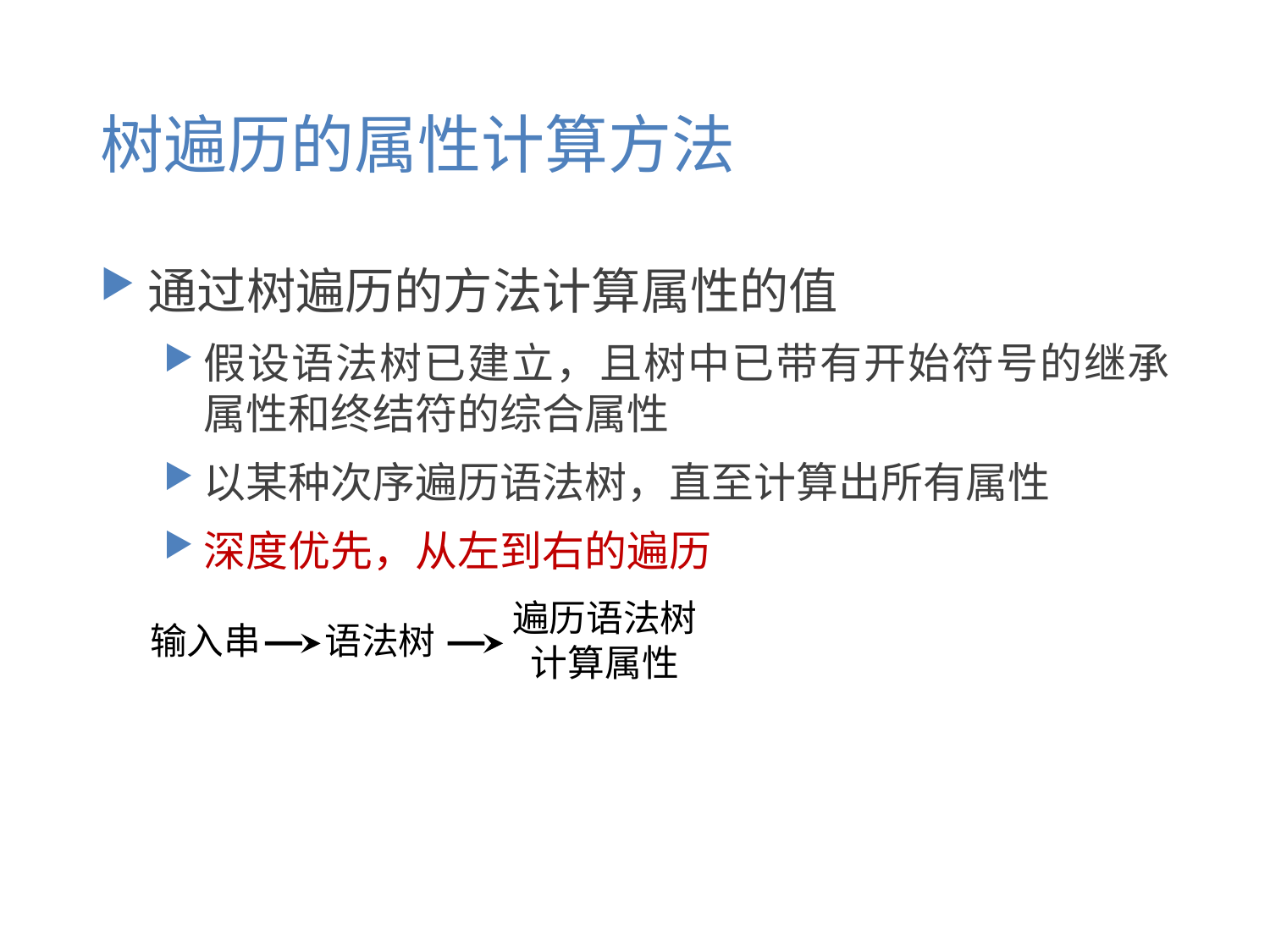

# 树遍历的属性计算方法
通过树遍历的方法计算属性的值
假设语法树已建立，且树中已带有开始符号的继承属性和终结符的综合属性
以某种次序遍历语法树，直至计算出所有属性
深度优先，从左到右的遍历
输入串
语法树
遍历语法树
计算属性